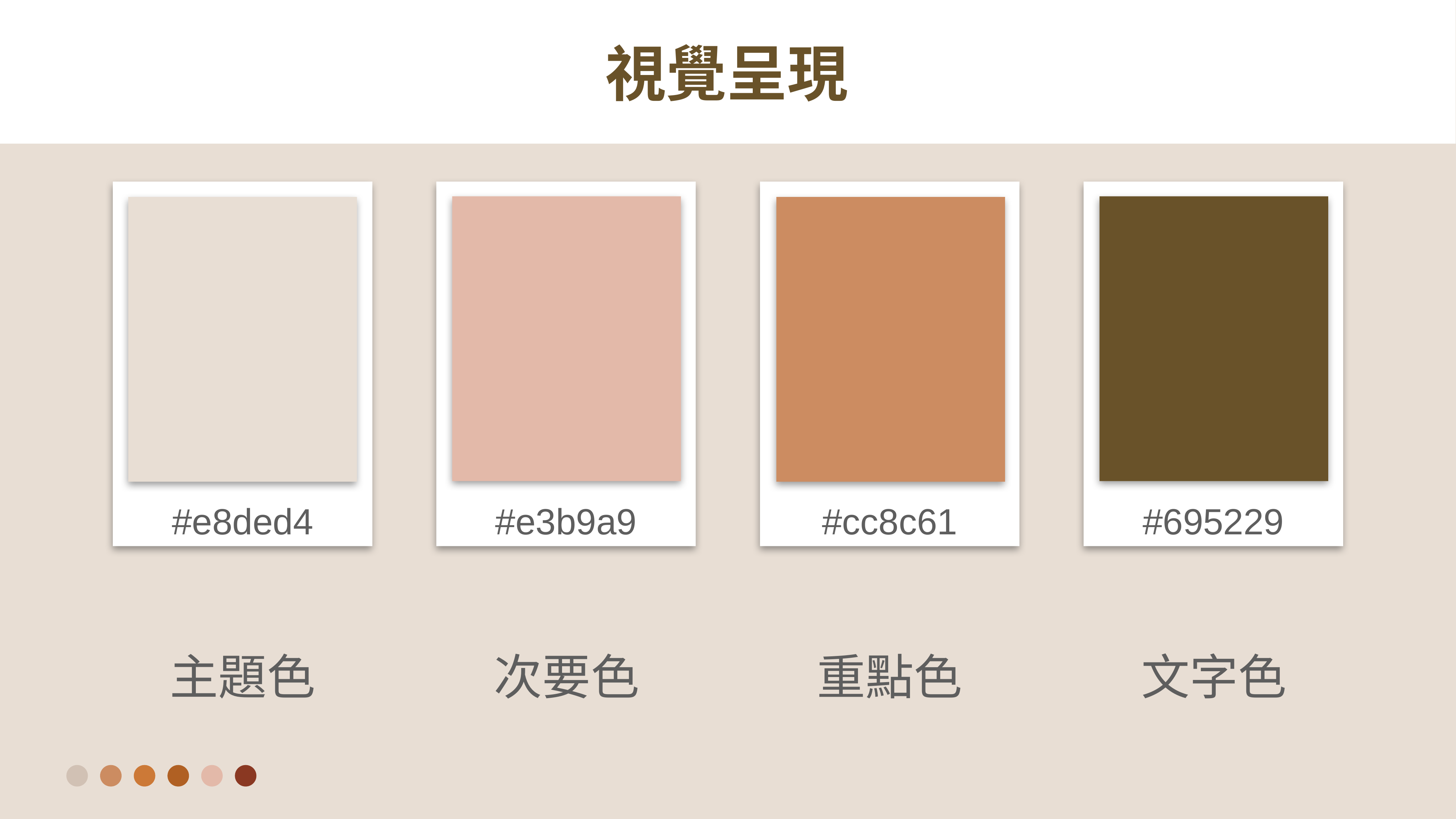

視覺呈現

#e8ded4
#e3b9a9
#cc8c61
#695229

主題色
次要色
重點色
文字色